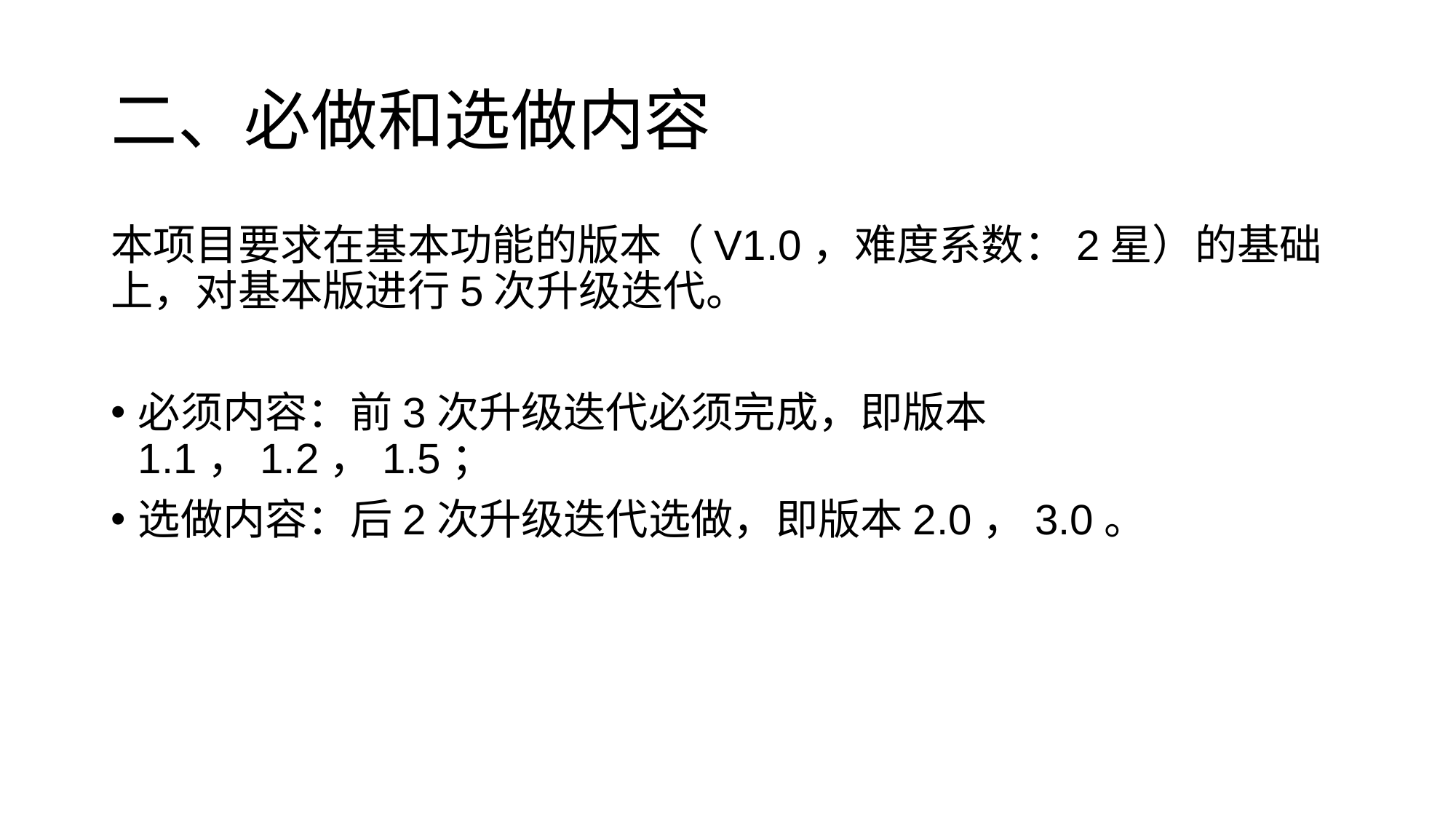

# 二、必做和选做内容
本项目要求在基本功能的版本（V1.0，难度系数：2星）的基础上，对基本版进行5次升级迭代。

必须内容：前3次升级迭代必须完成，即版本1.1，1.2，1.5；
选做内容：后2次升级迭代选做，即版本2.0，3.0。